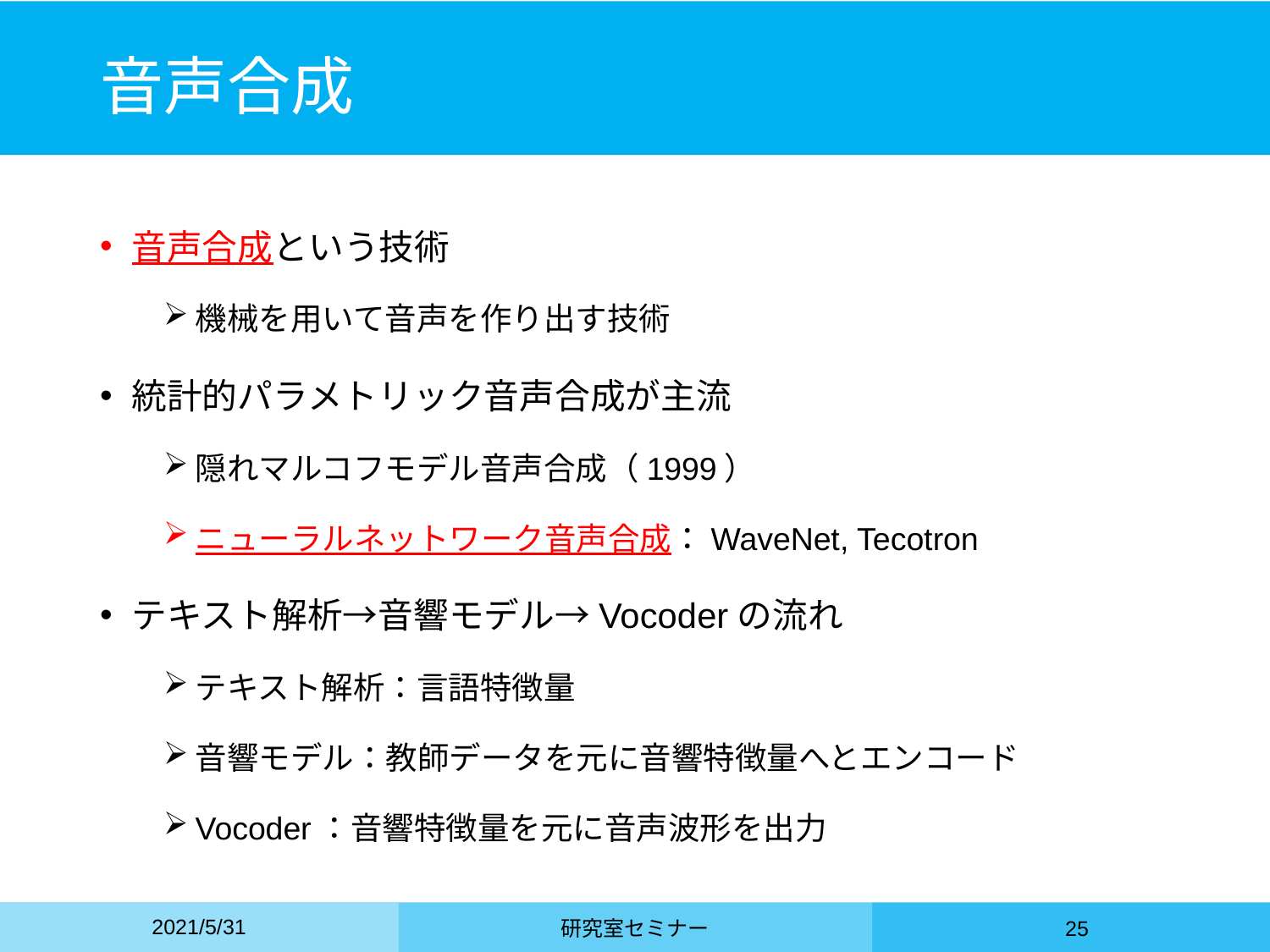

# 音声合成
音声合成という技術
機械を用いて音声を作り出す技術
統計的パラメトリック音声合成が主流
隠れマルコフモデル音声合成（1999）
ニューラルネットワーク音声合成：WaveNet, Tecotron
テキスト解析→音響モデル→Vocoderの流れ
テキスト解析：言語特徴量
音響モデル：教師データを元に音響特徴量へとエンコード
Vocoder：音響特徴量を元に音声波形を出力
2021/5/31
研究室セミナー
25